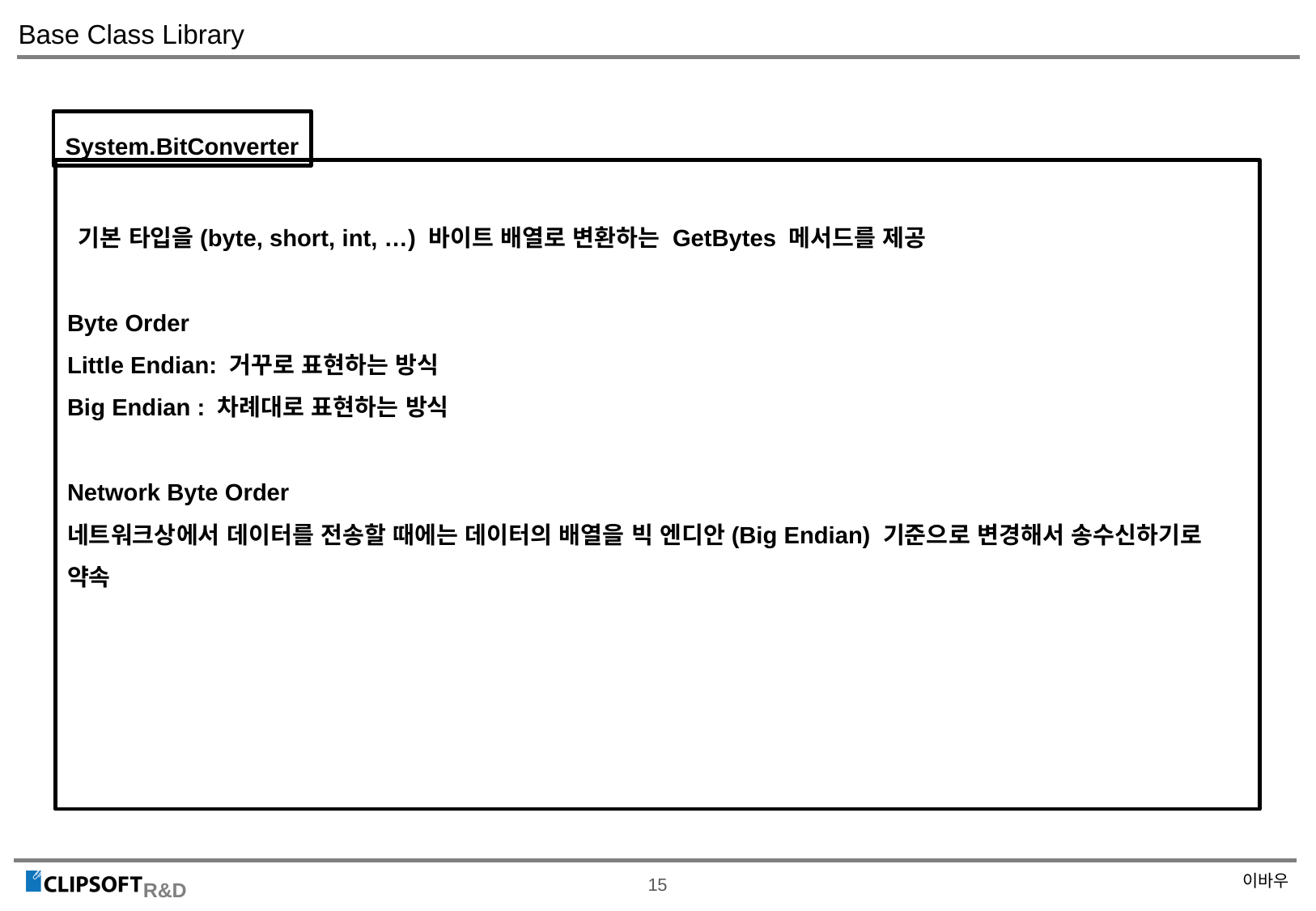

# Base Class Library
System.BitConverter

 기본 타입을(byte, short, int, …) 바이트 배열로 변환하는 GetBytes 메서드를 제공

Byte Order
Little Endian: 거꾸로 표현하는 방식
Big Endian : 차례대로 표현하는 방식

Network Byte Order
네트워크상에서 데이터를 전송할 때에는 데이터의 배열을 빅 엔디안(Big Endian) 기준으로 변경해서 송수신하기로 약속

이바우